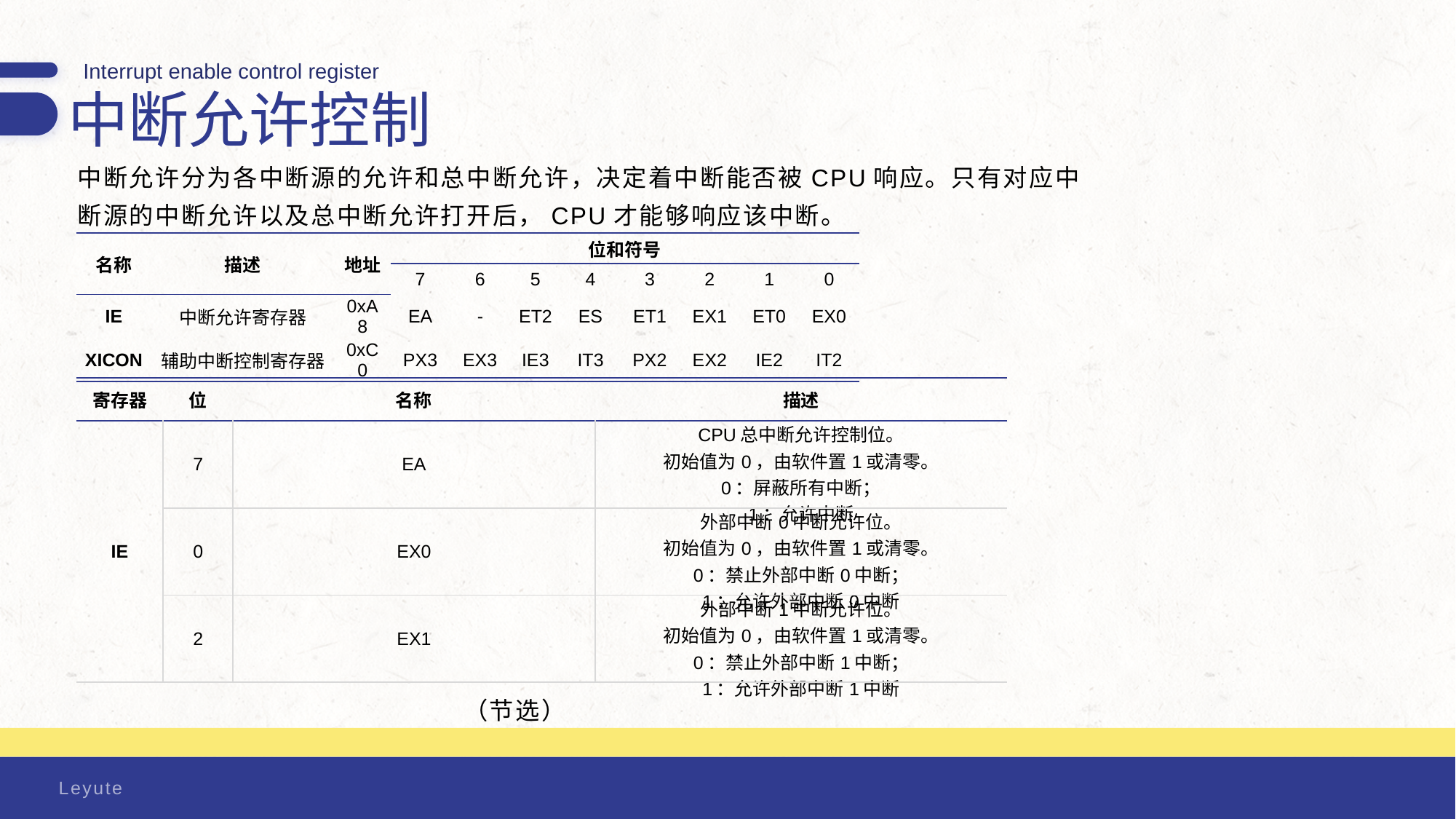

Interrupt enable control register
中断允许控制
中断允许分为各中断源的允许和总中断允许，决定着中断能否被CPU响应。只有对应中断源的中断允许以及总中断允许打开后，CPU才能够响应该中断。
| 名称 | 描述 | 地址 | 位和符号 |  |  |  |  |  |  |  |
| --- | --- | --- | --- | --- | --- | --- | --- | --- | --- | --- |
|  |  |  | 7 | 6 | 5 | 4 | 3 | 2 | 1 | 0 |
| IE | 中断允许寄存器 | 0xA8 | EA | - | ET2 | ES | ET1 | EX1 | ET0 | EX0 |
| XICON | 辅助中断控制寄存器 | 0xC0 | PX3 | EX3 | IE3 | IT3 | PX2 | EX2 | IE2 | IT2 |
| 寄存器 | 位 | 名称 | 描述 |
| --- | --- | --- | --- |
| IE | 7 | EA | CPU总中断允许控制位。 初始值为0，由软件置1或清零。 0：屏蔽所有中断； 1：允许中断 |
|  | 0 | EX0 | 外部中断0中断允许位。 初始值为0，由软件置1或清零。 0：禁止外部中断0中断； 1：允许外部中断0中断 |
|  | 2 | EX1 | 外部中断1中断允许位。 初始值为0，由软件置1或清零。 0：禁止外部中断1中断； 1：允许外部中断1中断 |
（节选）